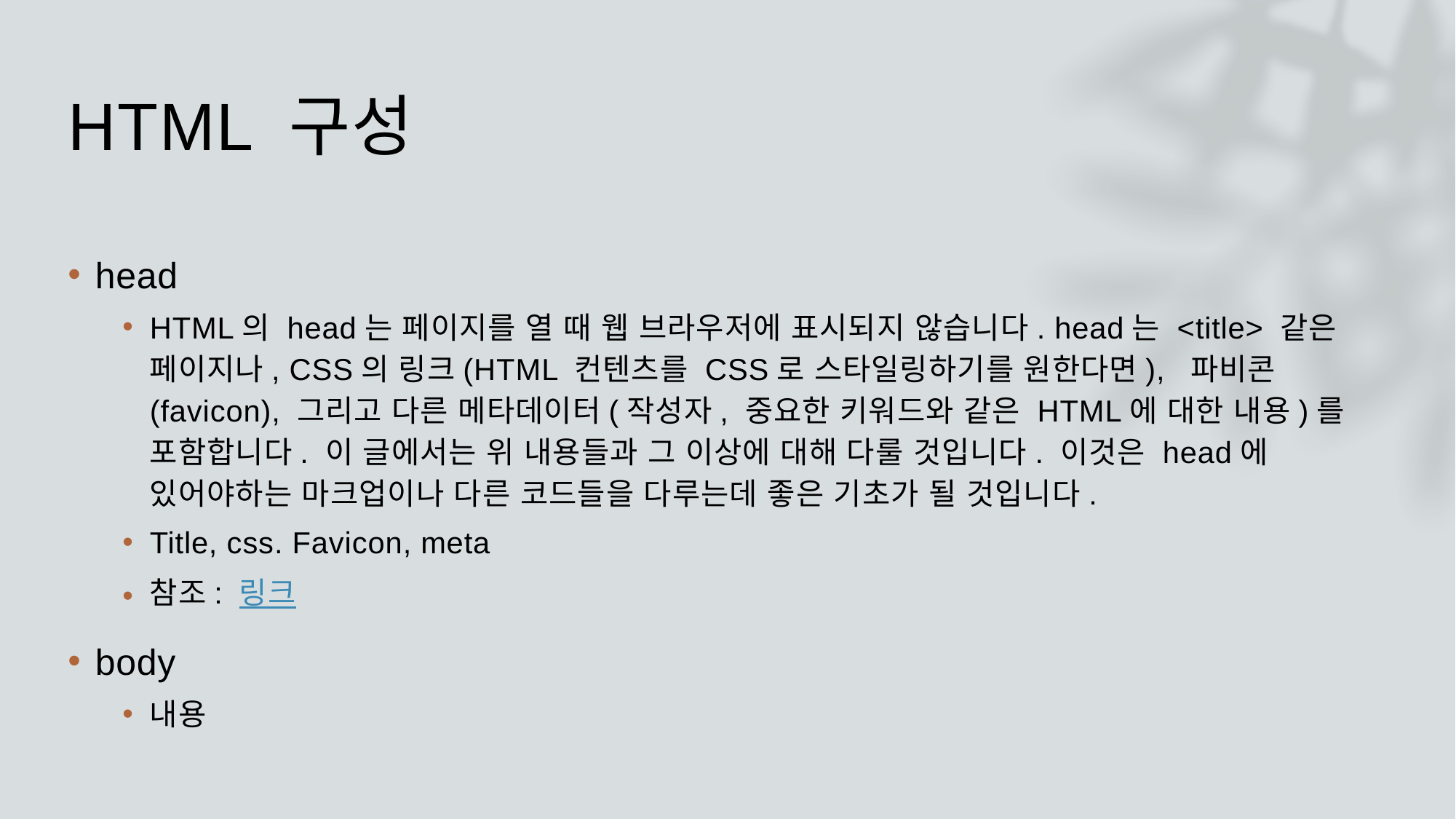

# HTML 구성
head
HTML의 head는 페이지를 열 때 웹 브라우저에 표시되지 않습니다. head는 <title> 같은 페이지나, CSS의 링크(HTML 컨텐츠를 CSS로 스타일링하기를 원한다면),  파비콘(favicon), 그리고 다른 메타데이터(작성자, 중요한 키워드와 같은 HTML에 대한 내용)를 포함합니다. 이 글에서는 위 내용들과 그 이상에 대해 다룰 것입니다. 이것은 head에 있어야하는 마크업이나 다른 코드들을 다루는데 좋은 기초가 될 것입니다.
Title, css. Favicon, meta
참조: 링크
body
내용